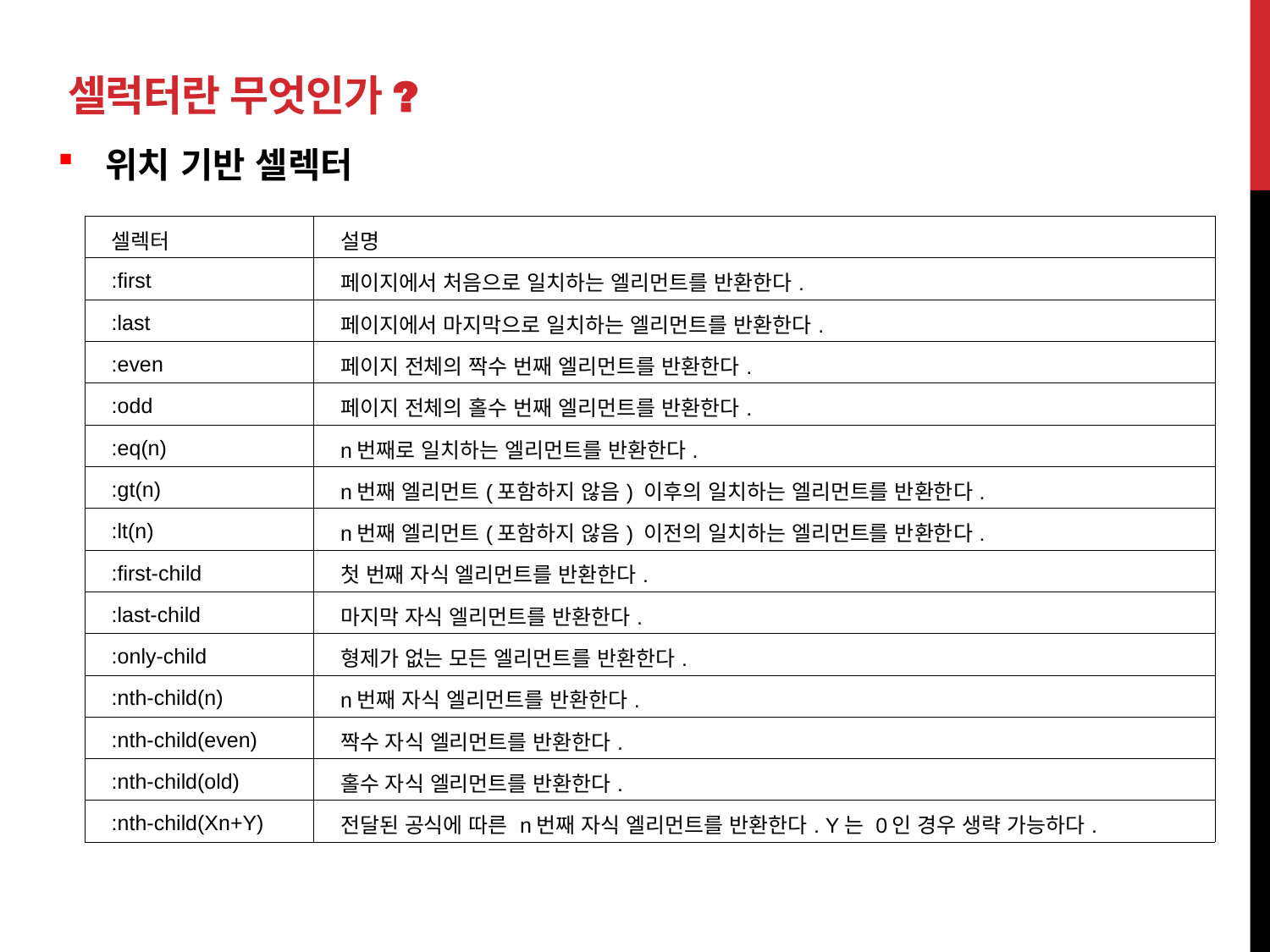

# 셀럭터란 무엇인가?
위치 기반 셀렉터
| 셀렉터 | 설명 |
| --- | --- |
| :first | 페이지에서 처음으로 일치하는 엘리먼트를 반환한다. |
| :last | 페이지에서 마지막으로 일치하는 엘리먼트를 반환한다. |
| :even | 페이지 전체의 짝수 번째 엘리먼트를 반환한다. |
| :odd | 페이지 전체의 홀수 번째 엘리먼트를 반환한다. |
| :eq(n) | n번째로 일치하는 엘리먼트를 반환한다. |
| :gt(n) | n번째 엘리먼트(포함하지 않음) 이후의 일치하는 엘리먼트를 반환한다. |
| :lt(n) | n번째 엘리먼트(포함하지 않음) 이전의 일치하는 엘리먼트를 반환한다. |
| :first-child | 첫 번째 자식 엘리먼트를 반환한다. |
| :last-child | 마지막 자식 엘리먼트를 반환한다. |
| :only-child | 형제가 없는 모든 엘리먼트를 반환한다. |
| :nth-child(n) | n번째 자식 엘리먼트를 반환한다. |
| :nth-child(even) | 짝수 자식 엘리먼트를 반환한다. |
| :nth-child(old) | 홀수 자식 엘리먼트를 반환한다. |
| :nth-child(Xn+Y) | 전달된 공식에 따른 n번째 자식 엘리먼트를 반환한다. Y는 0인 경우 생략 가능하다. |